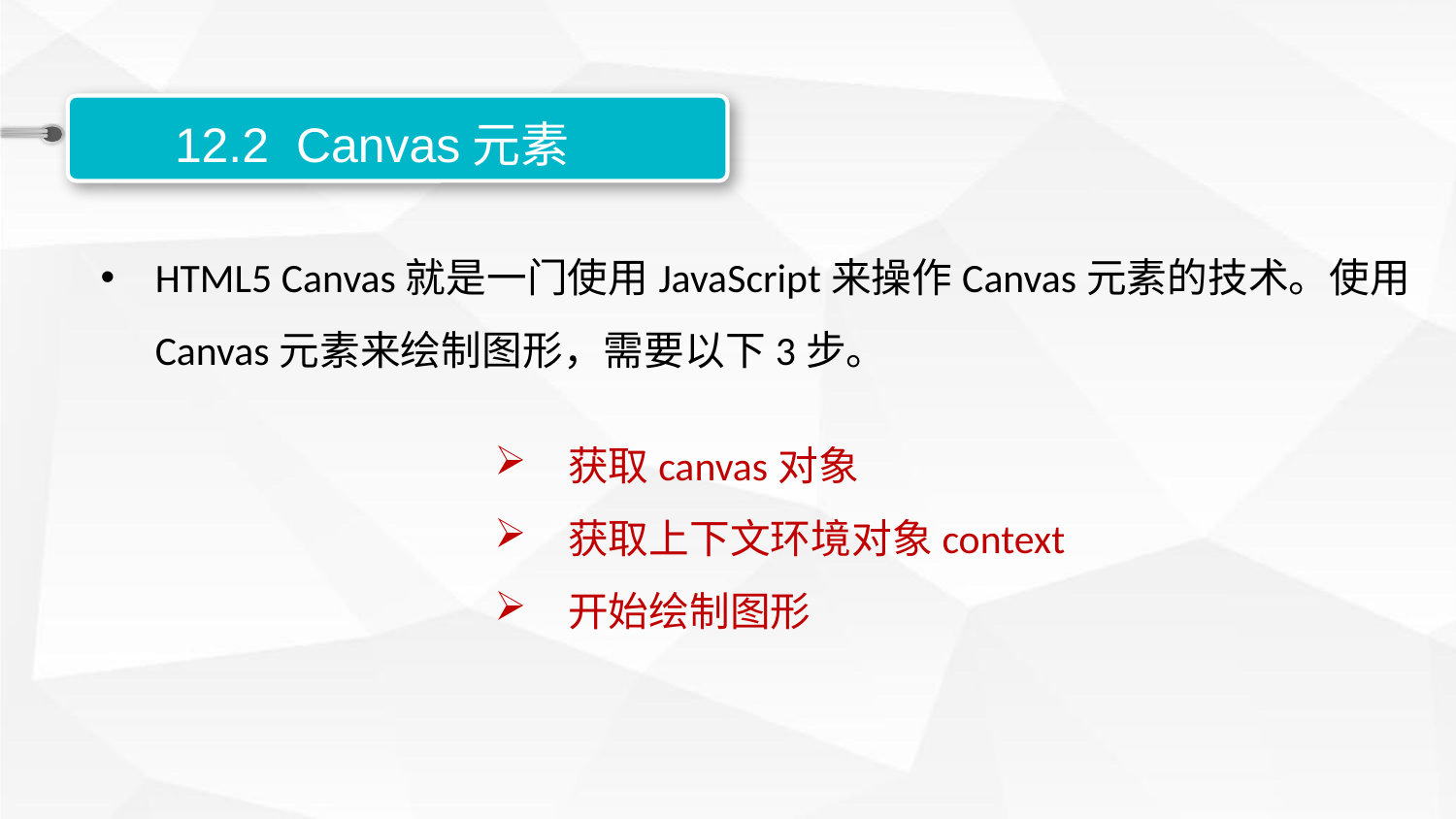

12.2  Canvas元素

HTML5 Canvas就是一门使用JavaScript来操作Canvas元素的技术。使用Canvas元素来绘制图形，需要以下3步。
  获取canvas对象
  获取上下文环境对象context
  开始绘制图形